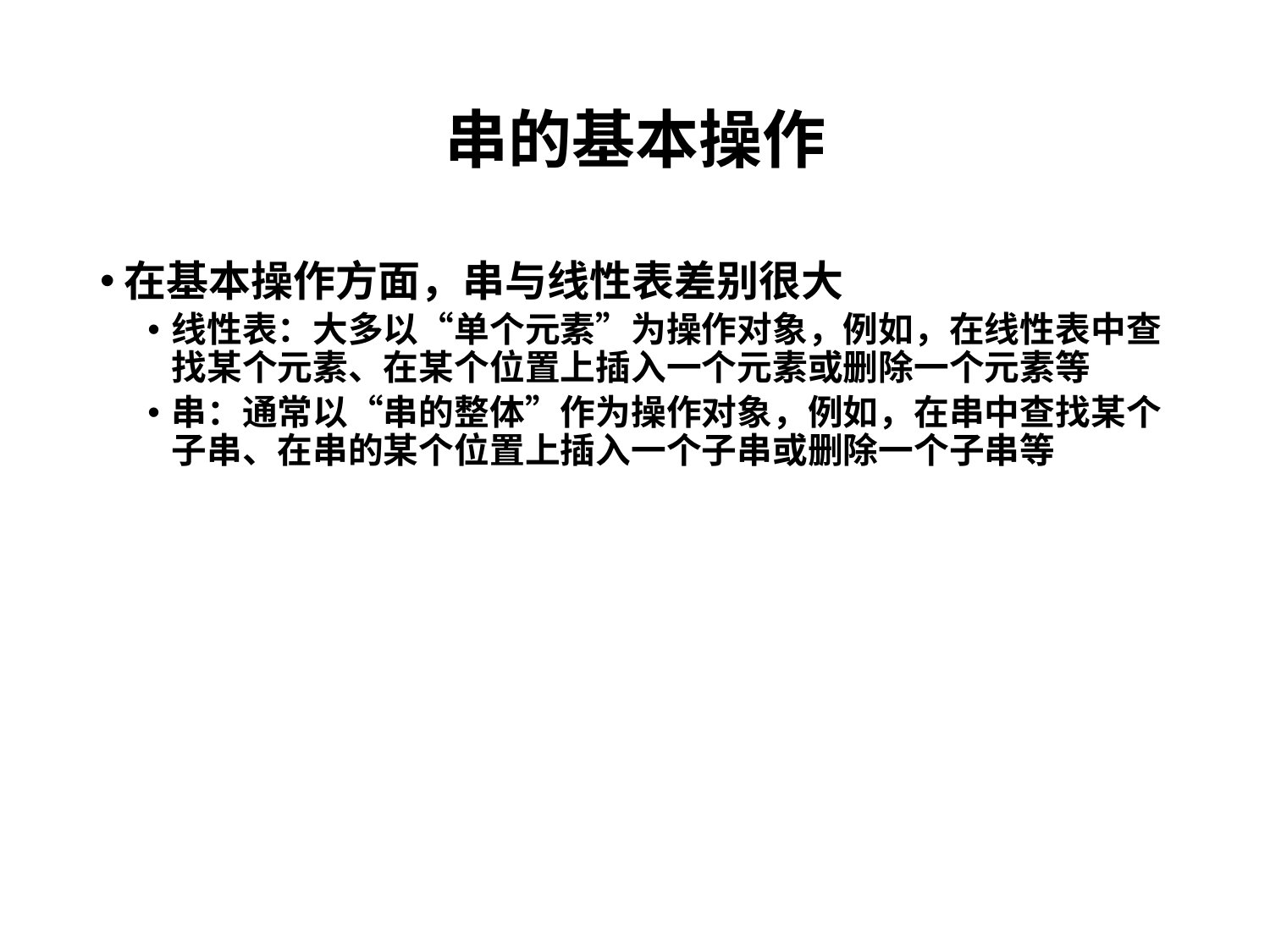

# 串的基本操作
在基本操作方面，串与线性表差别很大
线性表：大多以“单个元素”为操作对象，例如，在线性表中查找某个元素、在某个位置上插入一个元素或删除一个元素等
串：通常以“串的整体”作为操作对象，例如，在串中查找某个子串、在串的某个位置上插入一个子串或删除一个子串等